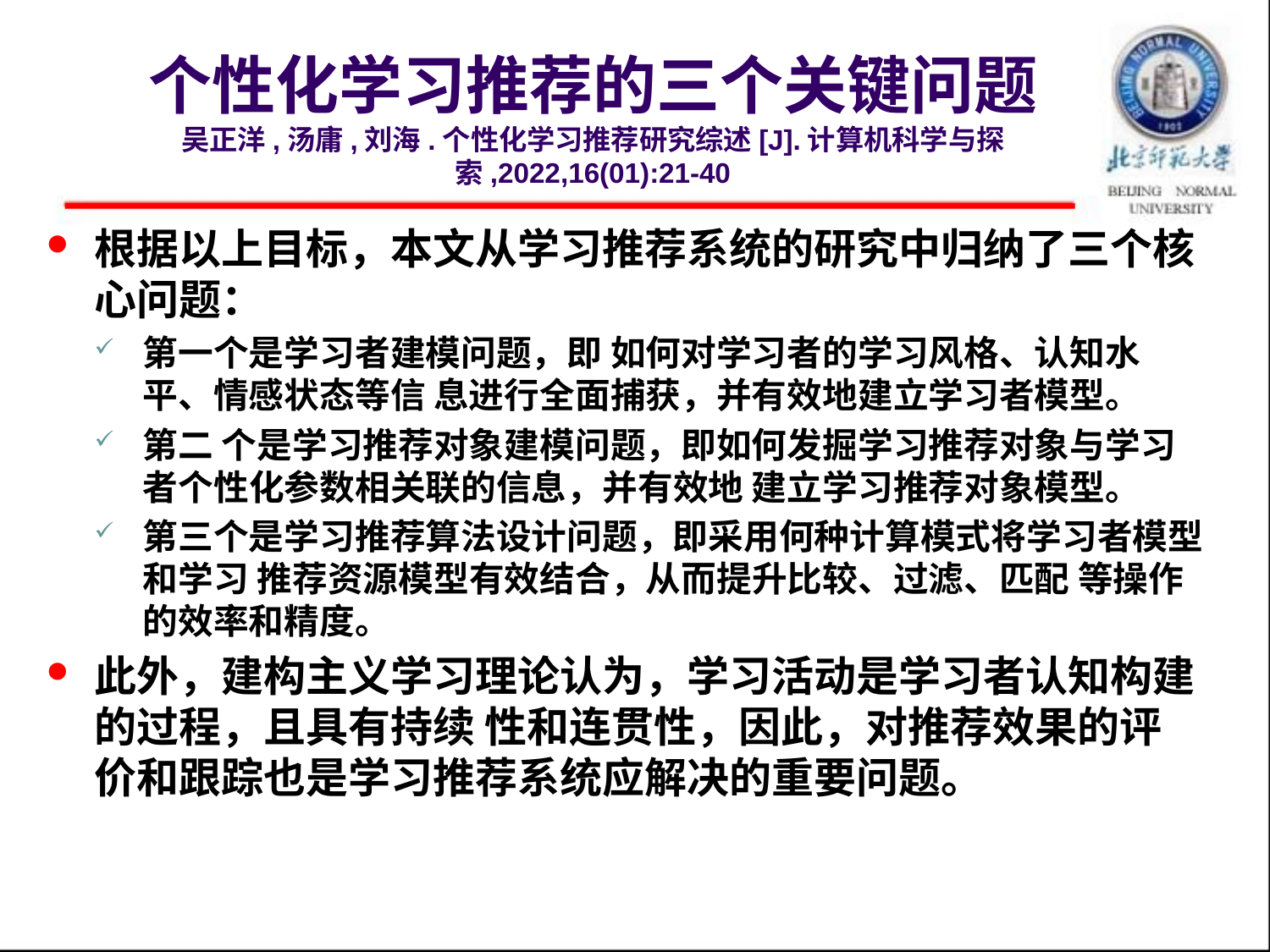

# 个性化学习推荐的三个关键问题 吴正洋,汤庸,刘海.个性化学习推荐研究综述[J].计算机科学与探索,2022,16(01):21-40
根据以上目标，本文从学习推荐系统的研究中归纳了三个核心问题：
第一个是学习者建模问题，即 如何对学习者的学习风格、认知水平、情感状态等信 息进行全面捕获，并有效地建立学习者模型。
第二 个是学习推荐对象建模问题，即如何发掘学习推荐对象与学习者个性化参数相关联的信息，并有效地 建立学习推荐对象模型。
第三个是学习推荐算法设计问题，即采用何种计算模式将学习者模型和学习 推荐资源模型有效结合，从而提升比较、过滤、匹配 等操作的效率和精度。
此外，建构主义学习理论认为，学习活动是学习者认知构建的过程，且具有持续 性和连贯性，因此，对推荐效果的评价和跟踪也是学习推荐系统应解决的重要问题。